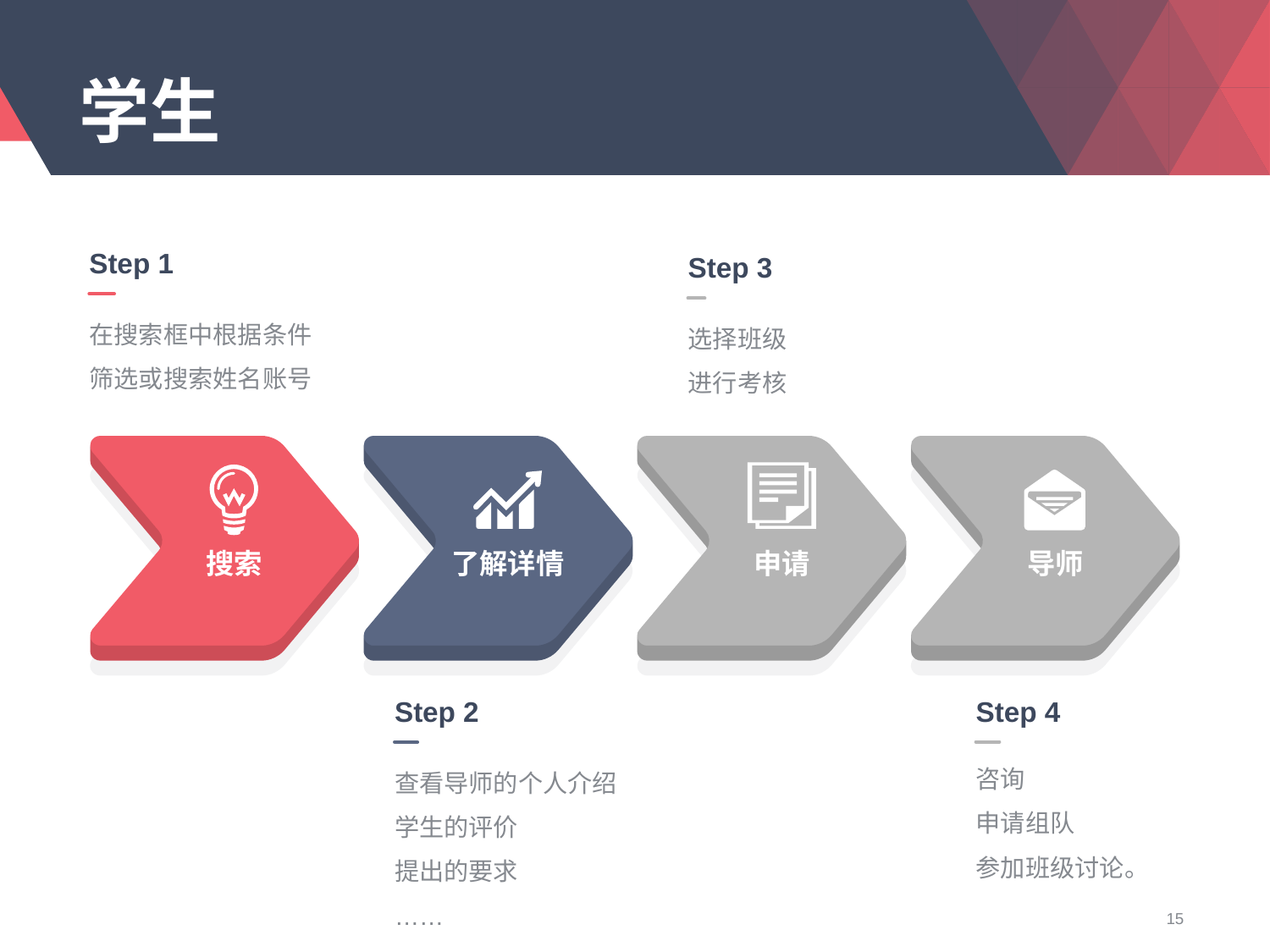

# 学生
Step 1
在搜索框中根据条件筛选或搜索姓名账号
Step 3
选择班级
进行考核

搜索
了解详情
申请
导师
Step 4
咨询
申请组队
参加班级讨论。
Step 2
查看导师的个人介绍学生的评价
提出的要求
……
15